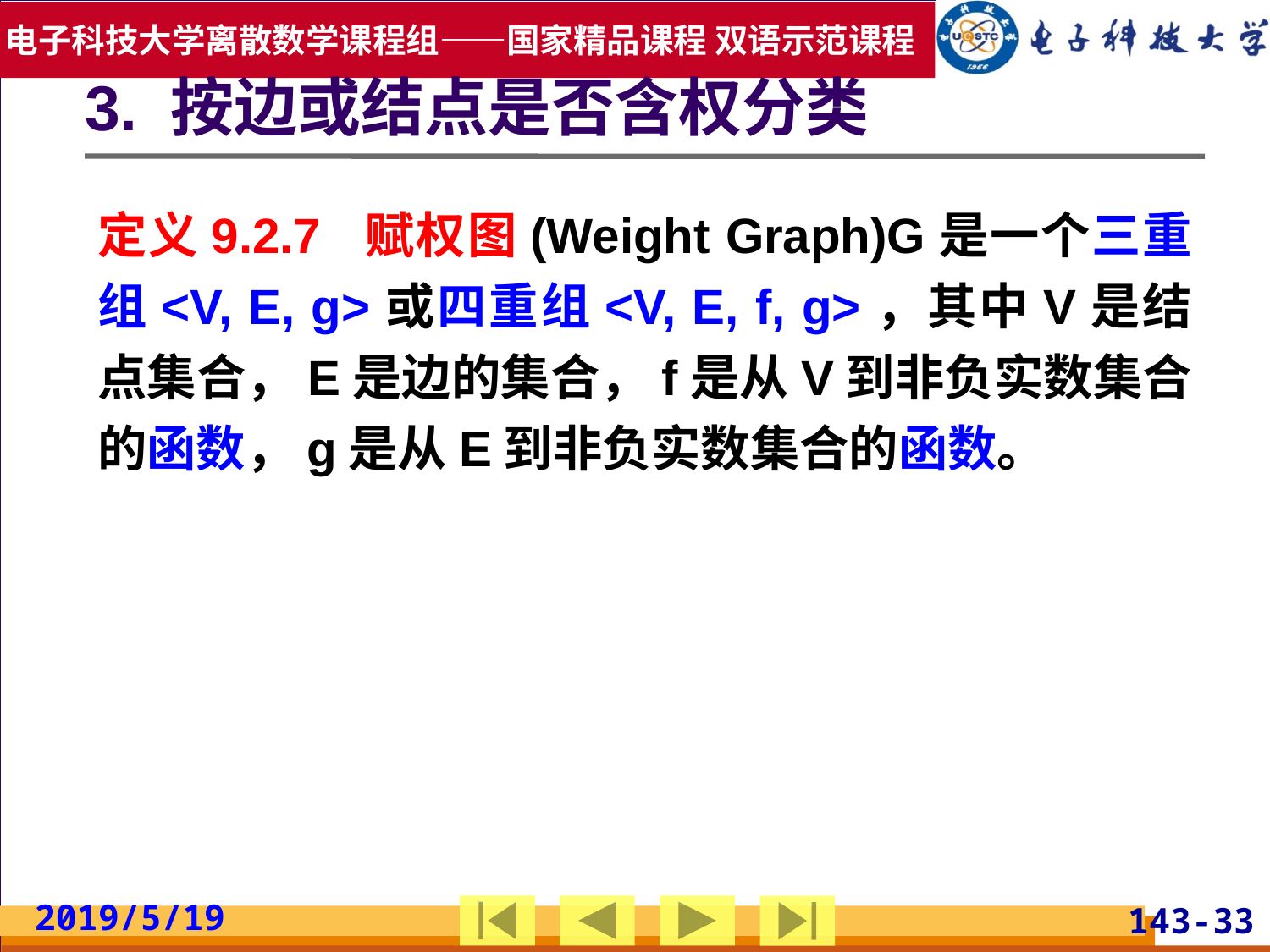

3. 按边或结点是否含权分类
定义9.2.7  赋权图(Weight Graph)G是一个三重组<V, E, g>或四重组<V, E, f, g>，其中V是结点集合，E是边的集合，f是从V到非负实数集合的函数，g是从E到非负实数集合的函数。
2019/5/19